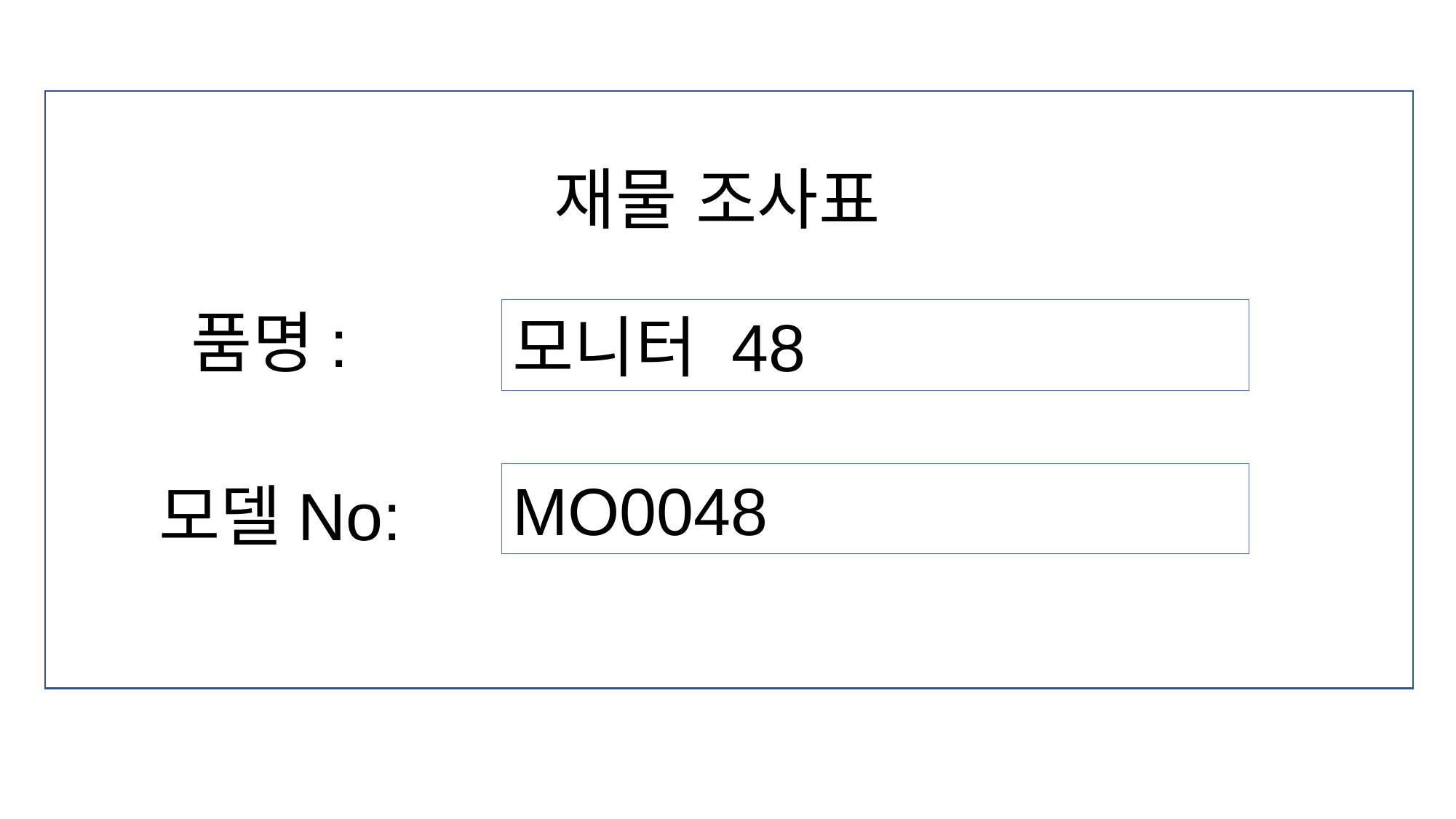

재물 조사표
품명:
모니터 48
MO0048
모델No: